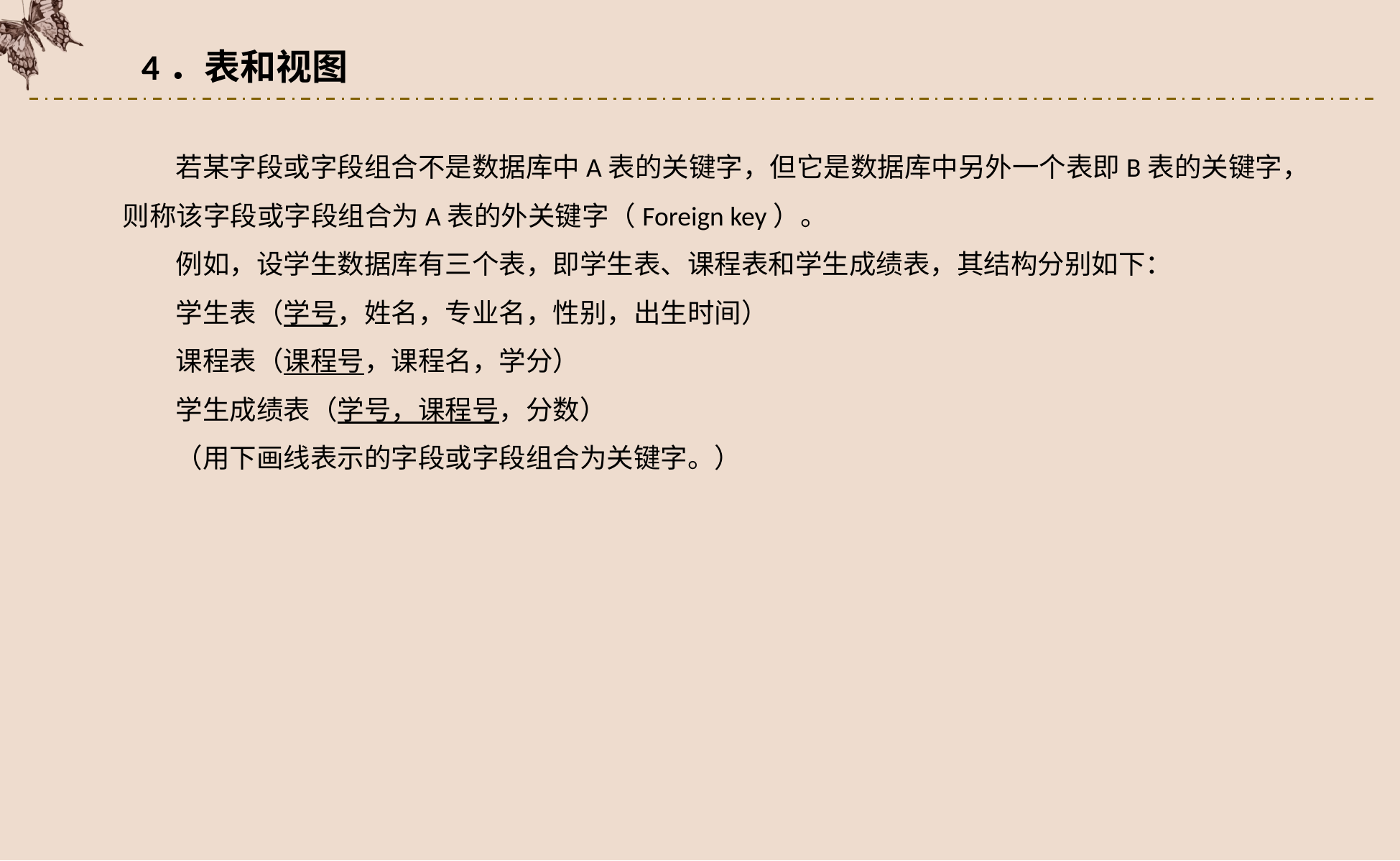

4．表和视图
若某字段或字段组合不是数据库中A表的关键字，但它是数据库中另外一个表即B表的关键字，则称该字段或字段组合为A表的外关键字（Foreign key）。
例如，设学生数据库有三个表，即学生表、课程表和学生成绩表，其结构分别如下：
学生表（学号，姓名，专业名，性别，出生时间）
课程表（课程号，课程名，学分）
学生成绩表（学号，课程号，分数）
（用下画线表示的字段或字段组合为关键字。）